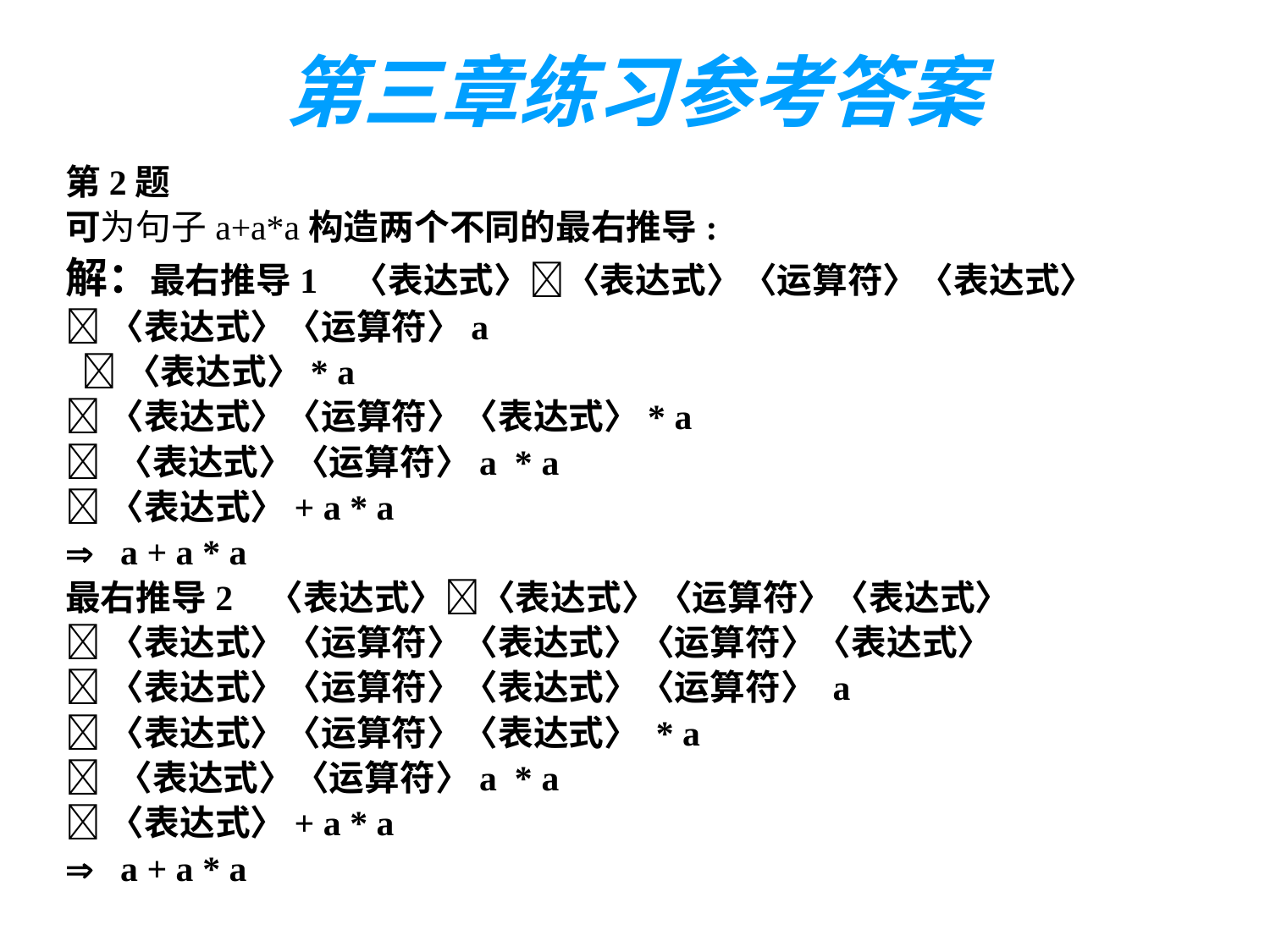

# 第三章练习参考答案
第2题
可为句子a+a*a构造两个不同的最右推导:
解：最右推导1   〈表达式〉⇒〈表达式〉〈运算符〉〈表达式〉
⇒〈表达式〉〈运算符〉a
  ⇒〈表达式〉* a
⇒〈表达式〉〈运算符〉〈表达式〉* a
⇒ 〈表达式〉〈运算符〉a  * a
⇒〈表达式〉+ a * a
⇒   a + a * a
最右推导2   〈表达式〉⇒〈表达式〉〈运算符〉〈表达式〉
⇒〈表达式〉〈运算符〉〈表达式〉〈运算符〉〈表达式〉
⇒〈表达式〉〈运算符〉〈表达式〉〈运算符〉 a
⇒〈表达式〉〈运算符〉〈表达式〉 * a
⇒ 〈表达式〉〈运算符〉a  * a
⇒〈表达式〉+ a * a
⇒   a + a * a